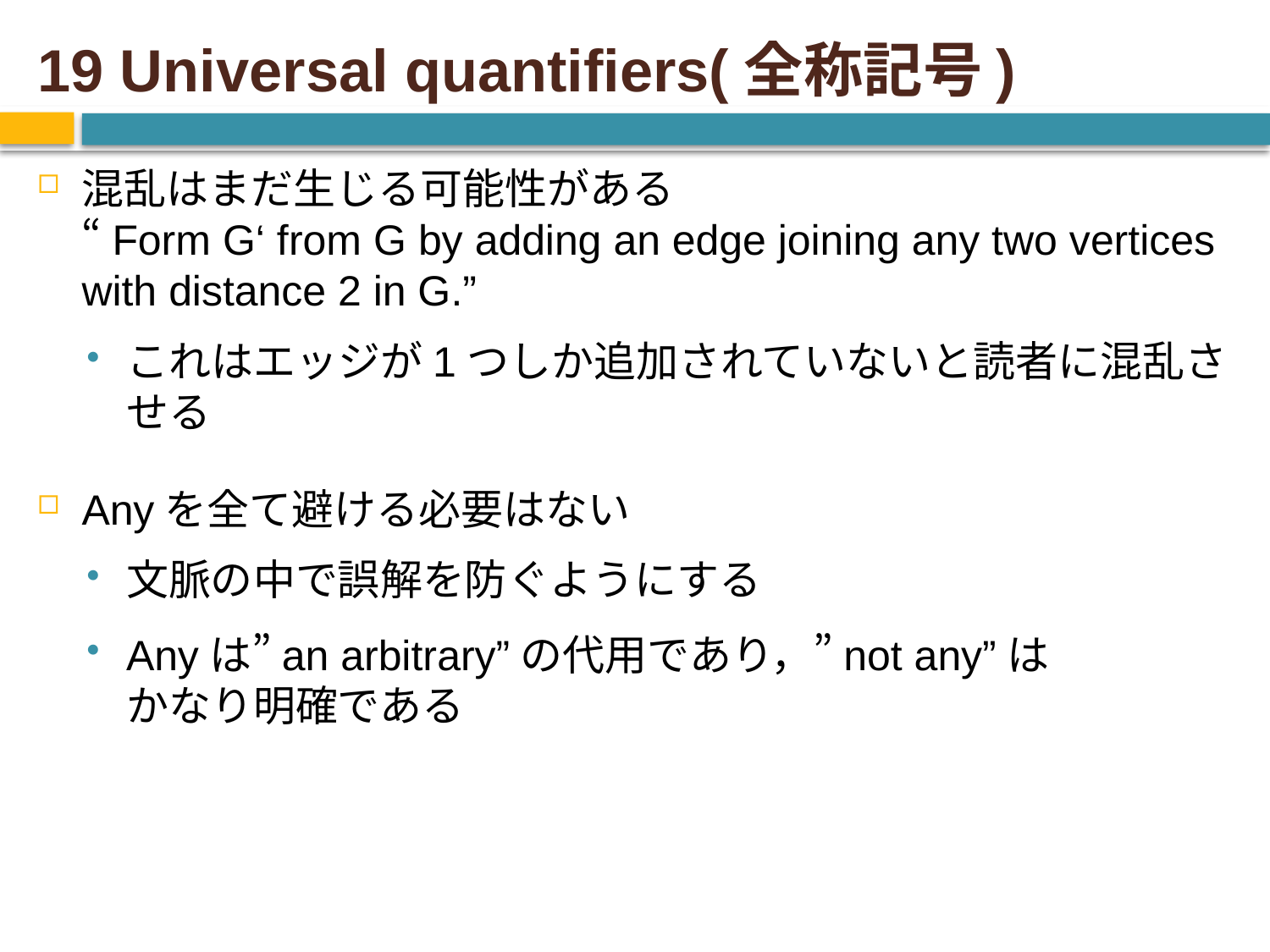

# 19 Universal quantifiers(全称記号)
混乱はまだ生じる可能性がある
“Form G‘ from G by adding an edge joining any two vertices with distance 2 in G.”
これはエッジが1つしか追加されていないと読者に混乱させる
Anyを全て避ける必要はない
文脈の中で誤解を防ぐようにする
Anyは”an arbitrary”の代用であり，”not any”は
かなり明確である